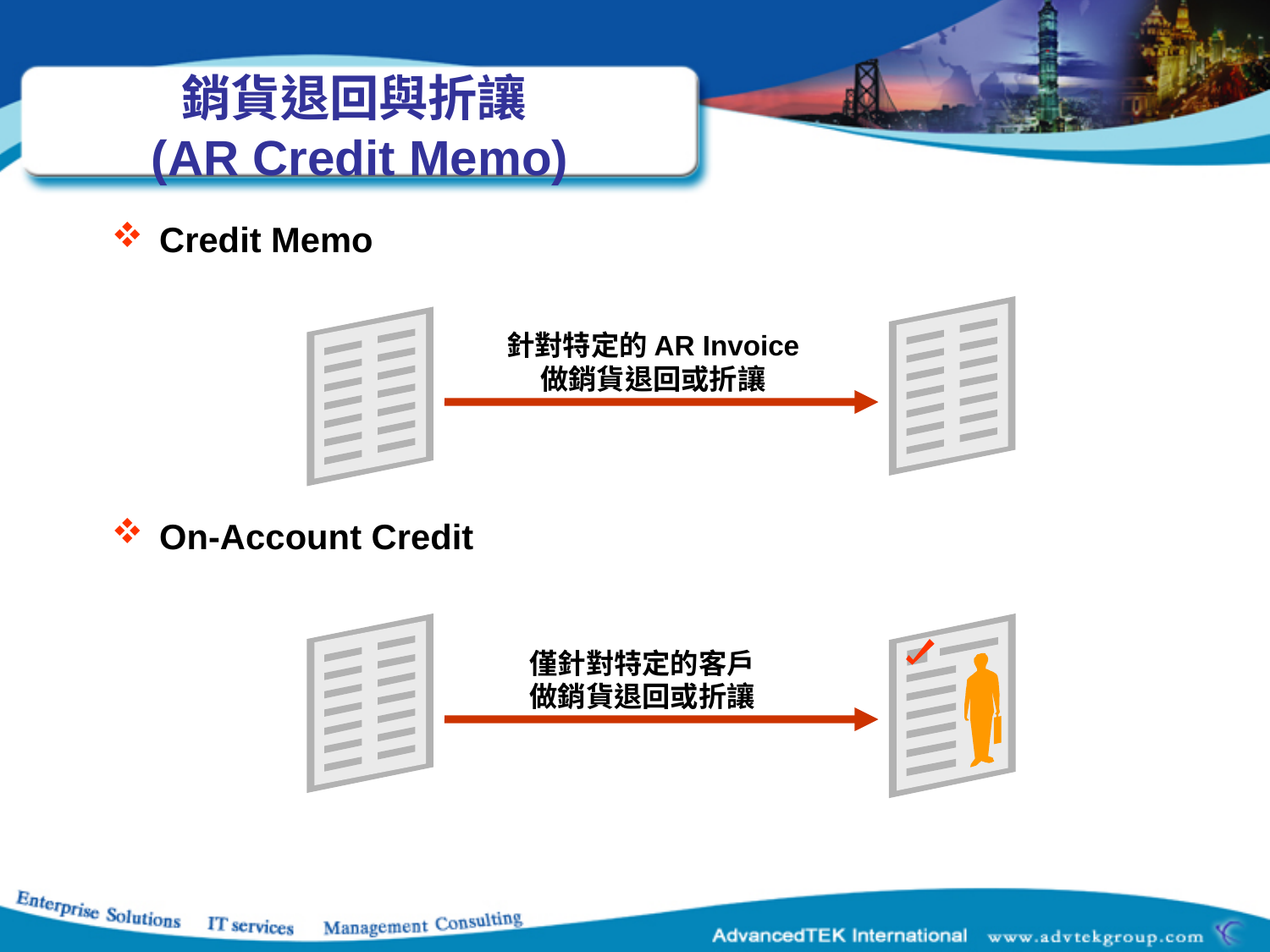

銷貨退回與折讓
(AR Credit Memo)
Credit Memo

On-Account Credit

針對特定的AR Invoice
做銷貨退回或折讓

僅針對特定的客戶
做銷貨退回或折讓